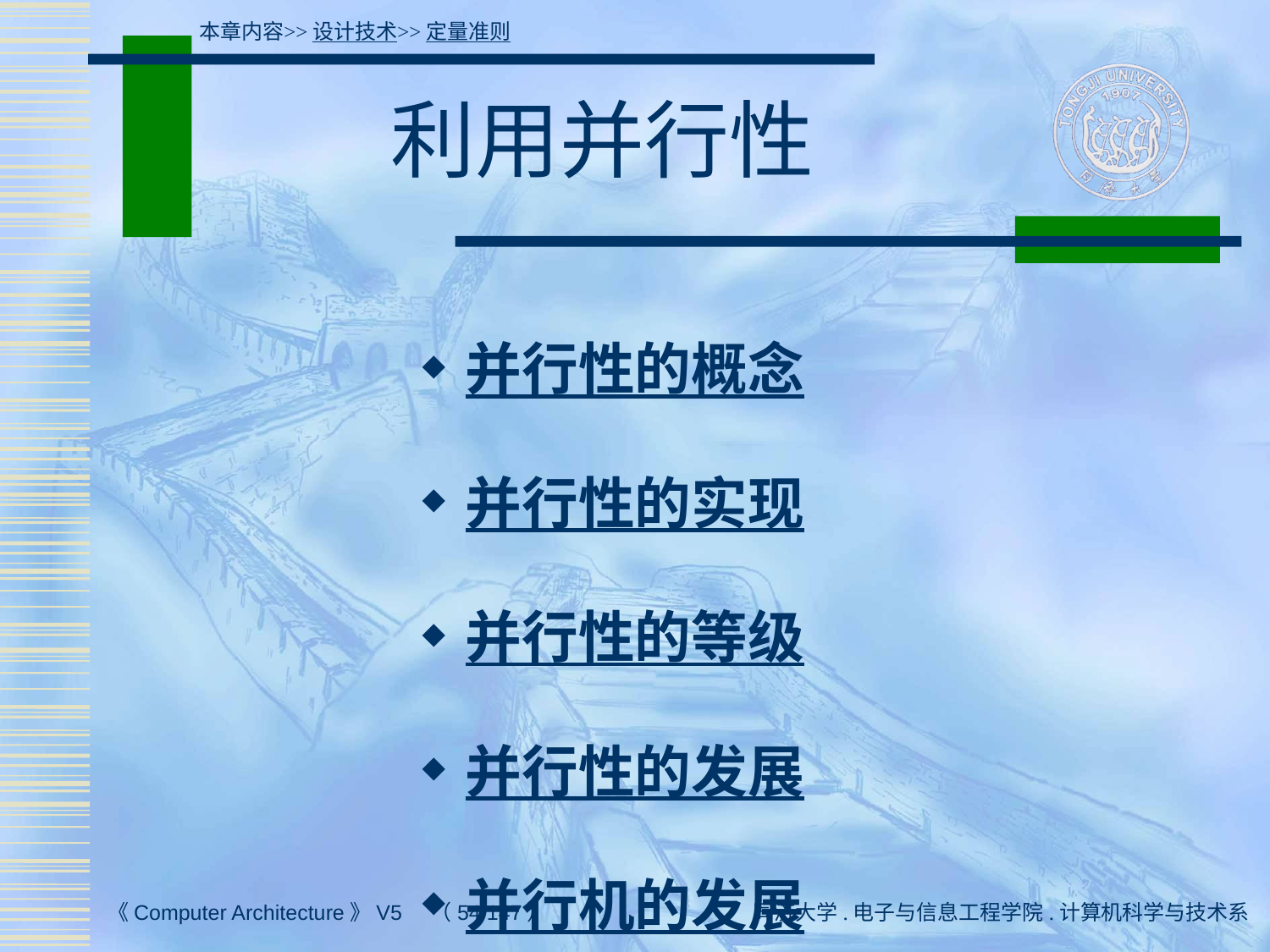

本章内容>>设计技术>>定量准则
# 利用并行性
并行性的概念
并行性的实现
并行性的等级
并行性的发展
并行机的发展